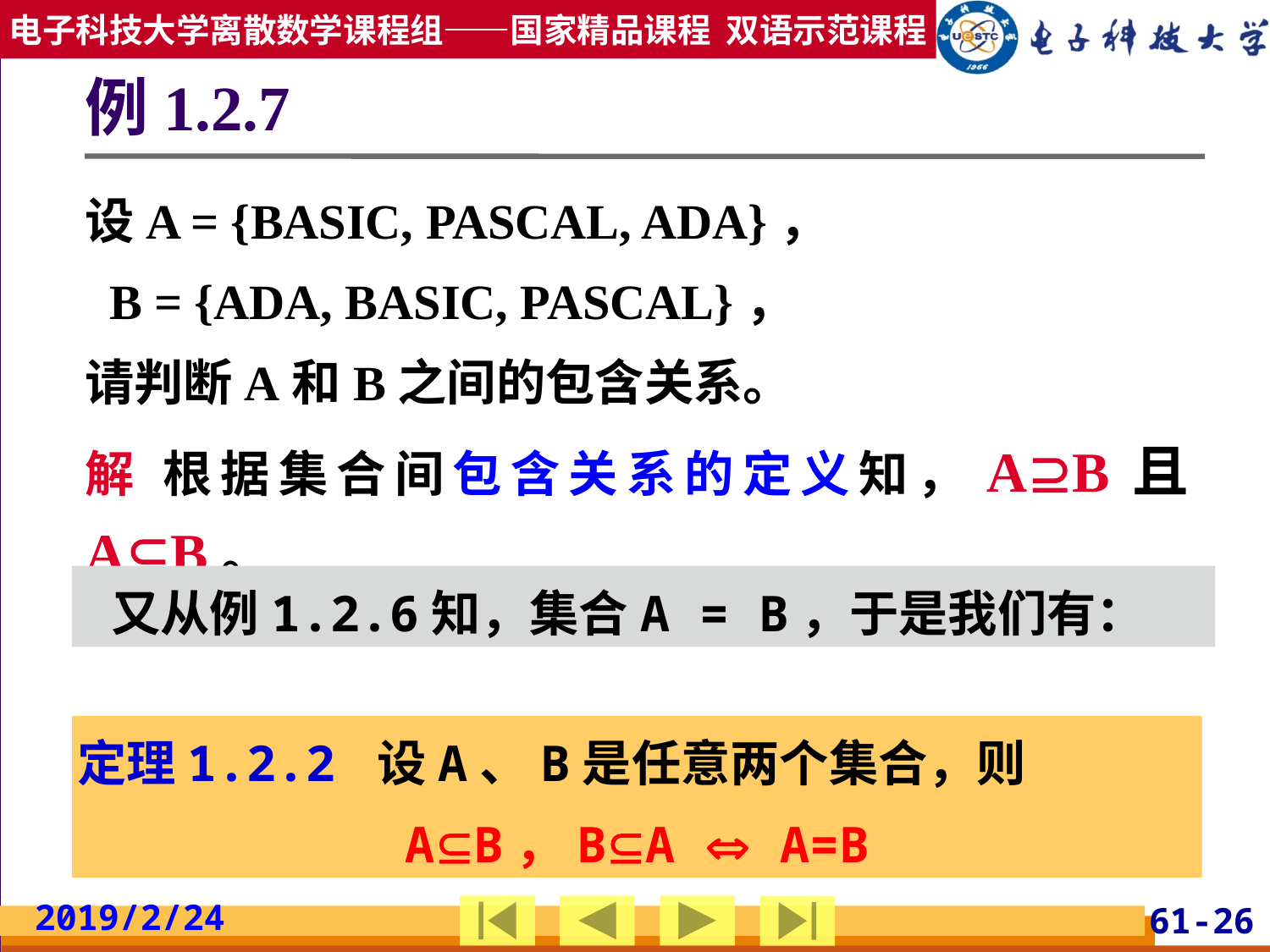

# 例1.2.7
设A = {BASIC, PASCAL, ADA}，
  B = {ADA, BASIC, PASCAL}，
请判断A和B之间的包含关系。
解 根据集合间包含关系的定义知，A⊇B且A⊆B。
  又从例1.2.6知，集合A = B，于是我们有：
定理1.2.2 设A、B是任意两个集合，则
 A⊆B，B⊆A ⇔ A=B
2019/2/24